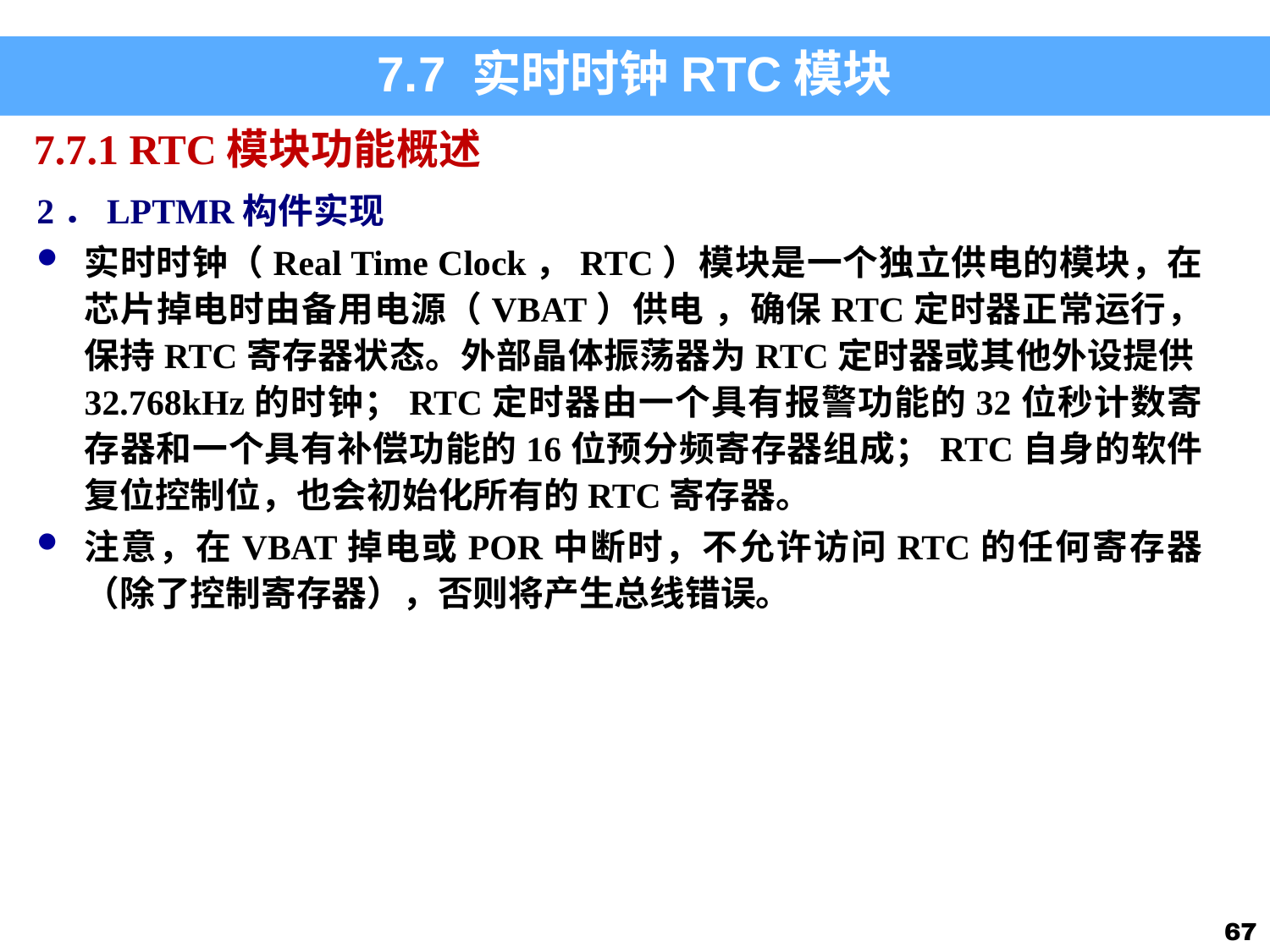

7.7 实时时钟RTC模块
7.7.1 RTC模块功能概述
2．LPTMR构件实现
实时时钟（Real Time Clock，RTC）模块是一个独立供电的模块，在芯片掉电时由备用电源（VBAT）供电 ，确保RTC定时器正常运行，保持RTC寄存器状态。外部晶体振荡器为RTC定时器或其他外设提供32.768kHz的时钟；RTC定时器由一个具有报警功能的32位秒计数寄存器和一个具有补偿功能的16位预分频寄存器组成；RTC自身的软件复位控制位，也会初始化所有的RTC寄存器。
注意，在VBAT掉电或POR中断时，不允许访问RTC的任何寄存器（除了控制寄存器），否则将产生总线错误。
67